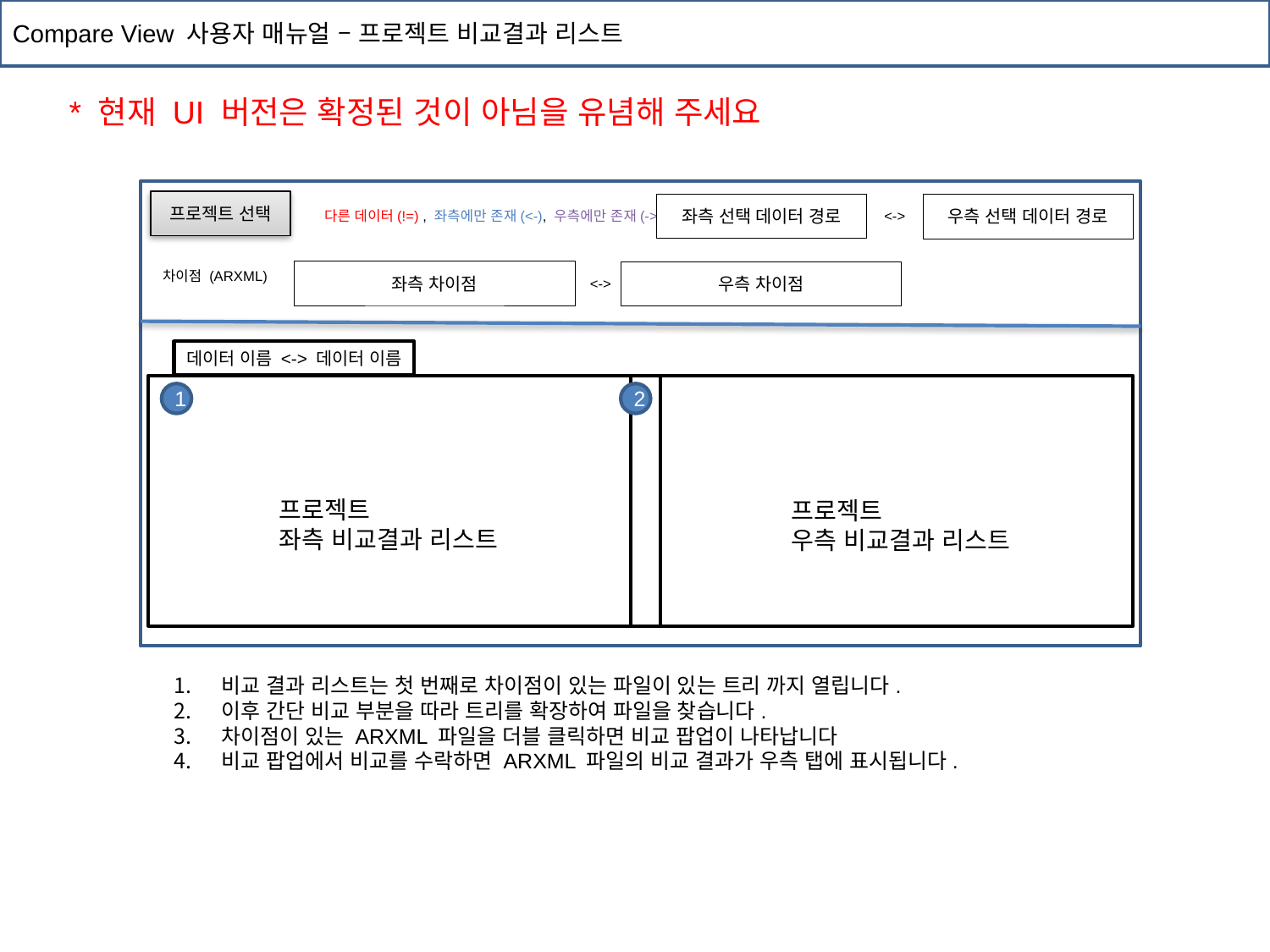

Compare View 사용자 매뉴얼 – 프로젝트 비교결과 리스트
* 현재 UI 버전은 확정된 것이 아님을 유념해 주세요

프로젝트 선택
좌측 선택 데이터 경로
우측 선택 데이터 경로
다른 데이터(!=) , 좌측에만 존재(<-), 우측에만 존재(->)
<->
좌측 차이점
차이점 (ARXML)
우측 차이점
<->
데이터 이름 <-> 데이터 이름

1
2
프로젝트
좌측 비교결과 리스트
프로젝트
우측 비교결과 리스트
비교 결과 리스트는 첫 번째로 차이점이 있는 파일이 있는 트리 까지 열립니다.
이후 간단 비교 부분을 따라 트리를 확장하여 파일을 찾습니다.
차이점이 있는 ARXML 파일을 더블 클릭하면 비교 팝업이 나타납니다
비교 팝업에서 비교를 수락하면 ARXML 파일의 비교 결과가 우측 탭에 표시됩니다.